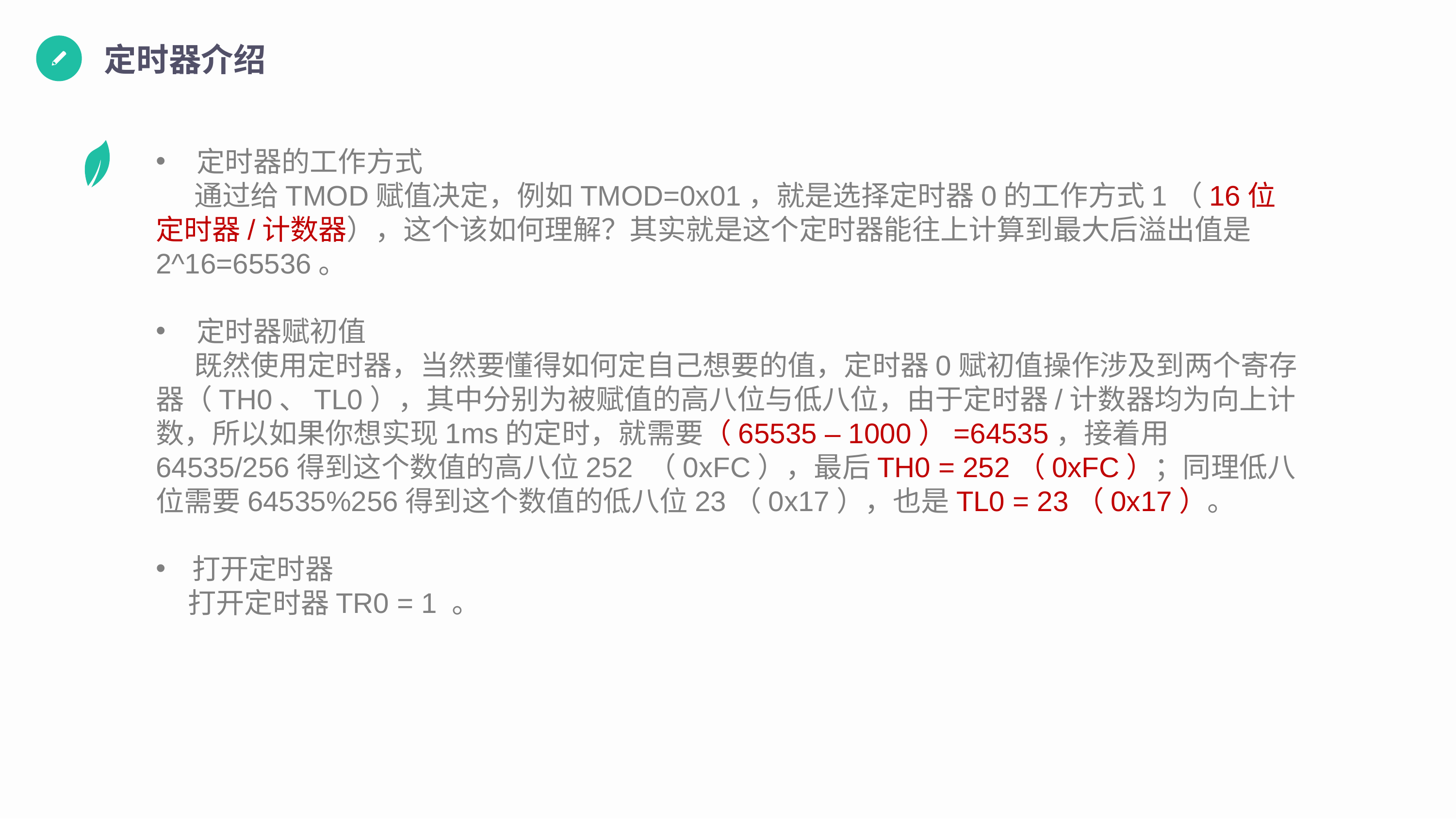

定时器介绍

定时器的工作方式
     通过给TMOD赋值决定，例如TMOD=0x01，就是选择定时器0的工作方式1（16位定时器/计数器），这个该如何理解？其实就是这个定时器能往上计算到最大后溢出值是2^16=65536。

定时器赋初值
     既然使用定时器，当然要懂得如何定自己想要的值，定时器0赋初值操作涉及到两个寄存器（TH0、TL0），其中分别为被赋值的高八位与低八位，由于定时器/计数器均为向上计数，所以如果你想实现1ms的定时，就需要（65535 – 1000）=64535，接着用64535/256得到这个数值的高八位252 （0xFC），最后TH0 = 252（0xFC）；同理低八位需要64535%256得到这个数值的低八位23（0x17），也是TL0 = 23（0x17）。

打开定时器
    打开定时器TR0 = 1 。